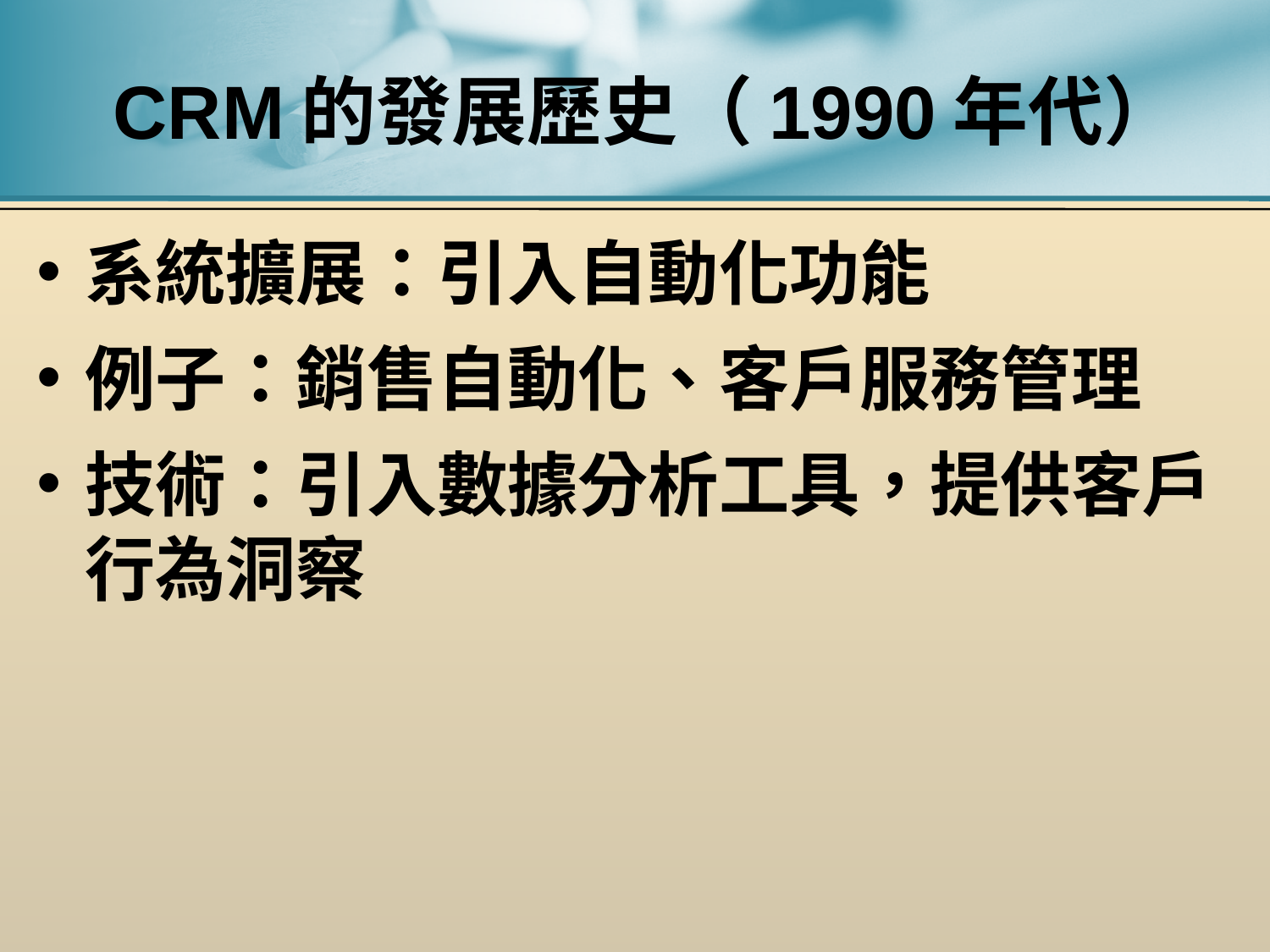

# CRM的發展歷史（1990年代）
系統擴展：引入自動化功能
例子：銷售自動化、客戶服務管理
技術：引入數據分析工具，提供客戶行為洞察